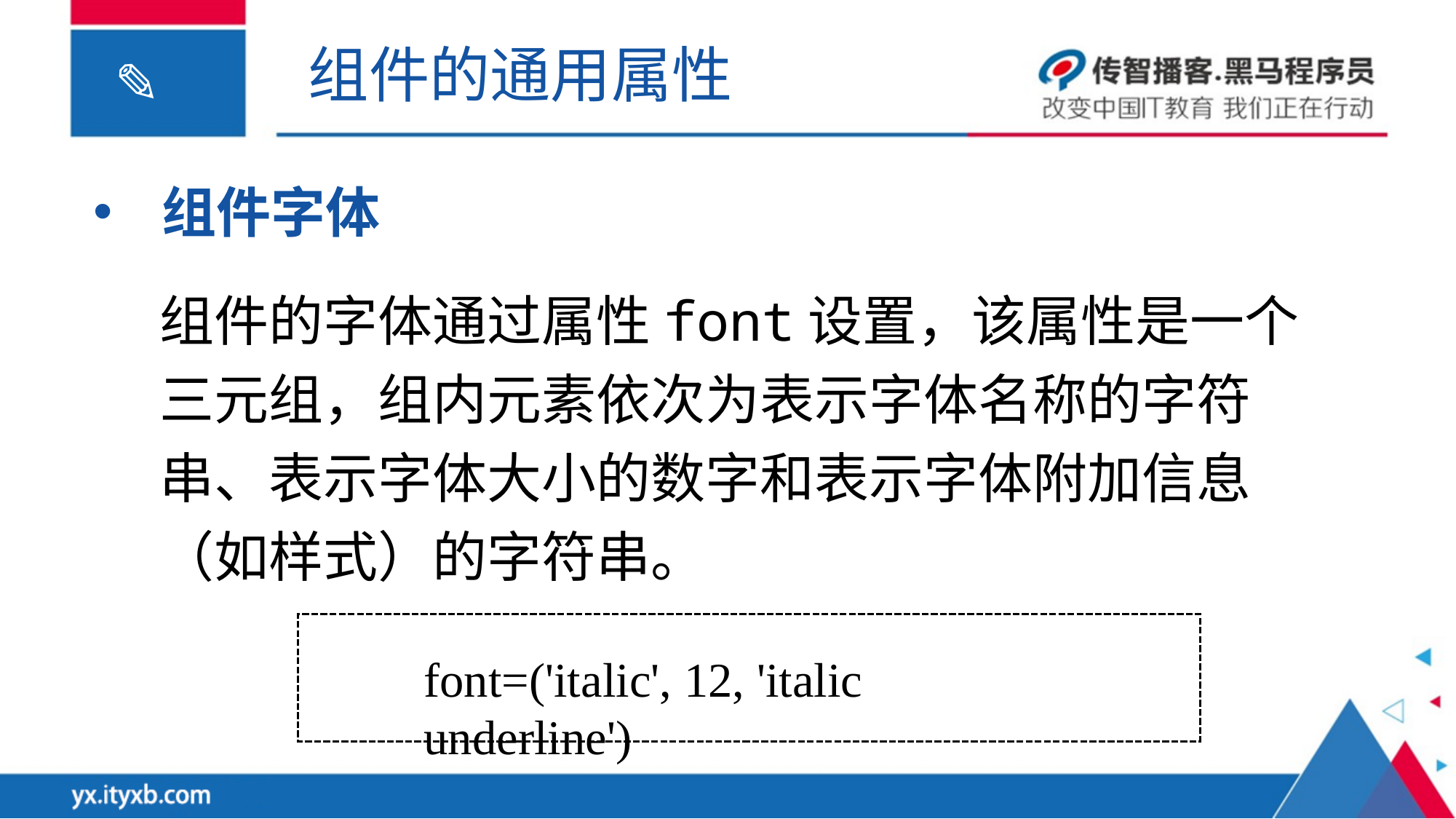

组件的通用属性
组件字体
组件的字体通过属性font设置，该属性是一个三元组，组内元素依次为表示字体名称的字符串、表示字体大小的数字和表示字体附加信息（如样式）的字符串。

font=('italic', 12, 'italic underline')